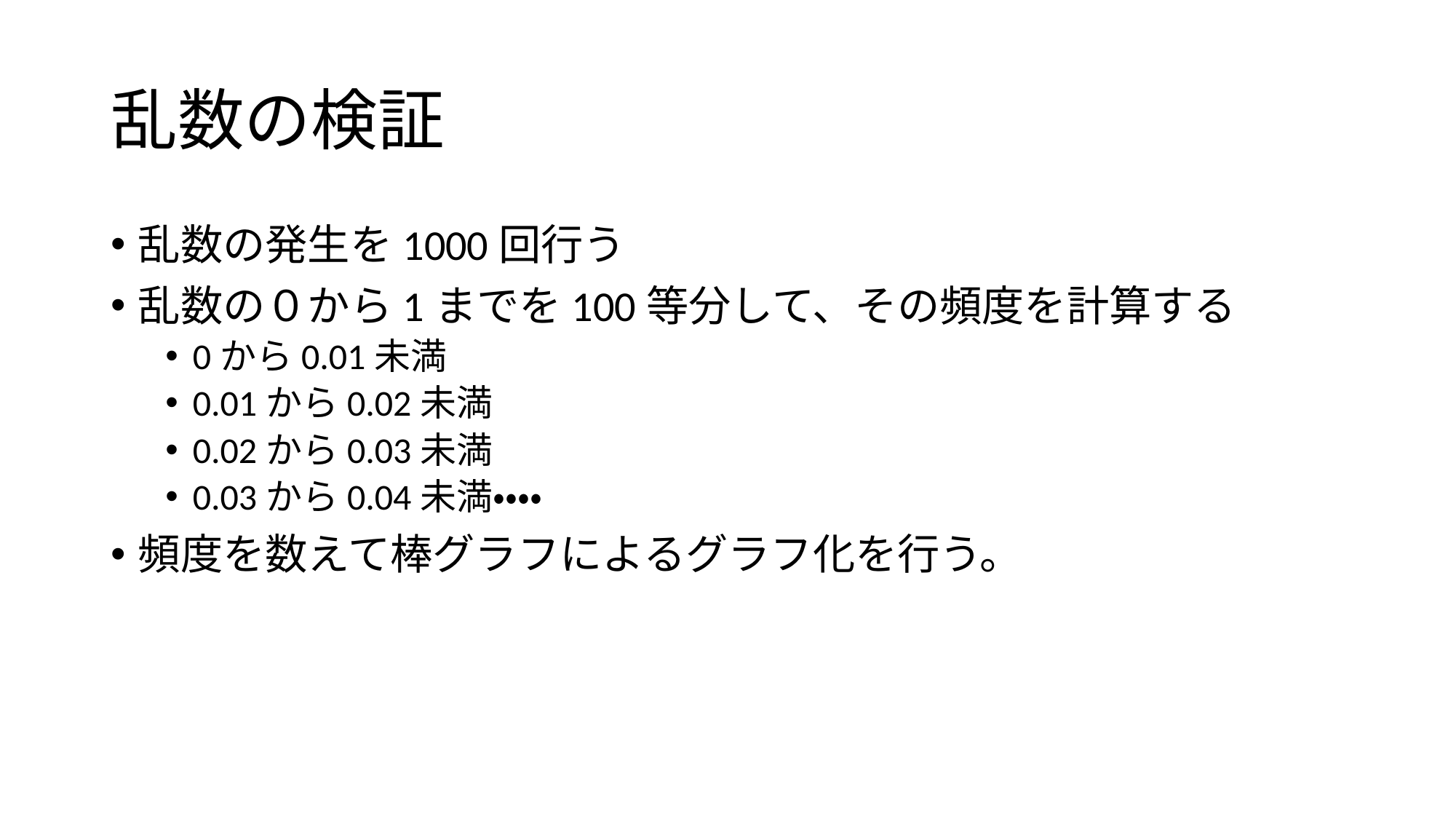

# 乱数の検証
乱数の発生を1000回行う
乱数の０から1までを100等分して、その頻度を計算する
0から0.01未満
0.01から0.02未満
0.02から0.03未満
0.03から0.04未満・・・・
頻度を数えて棒グラフによるグラフ化を行う。